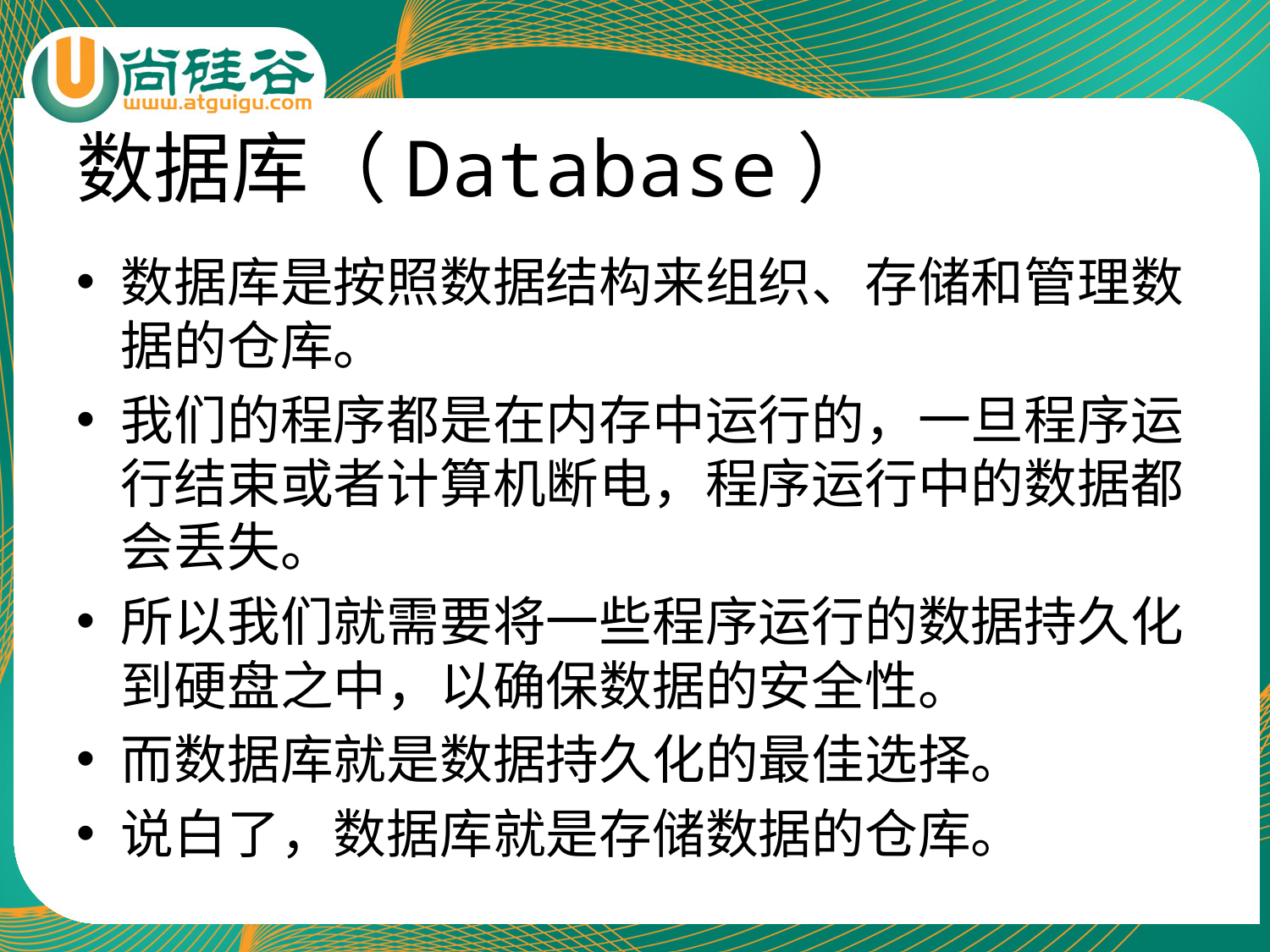

# 数据库（Database）
数据库是按照数据结构来组织、存储和管理数据的仓库。
我们的程序都是在内存中运行的，一旦程序运行结束或者计算机断电，程序运行中的数据都会丢失。
所以我们就需要将一些程序运行的数据持久化到硬盘之中，以确保数据的安全性。
而数据库就是数据持久化的最佳选择。
说白了，数据库就是存储数据的仓库。